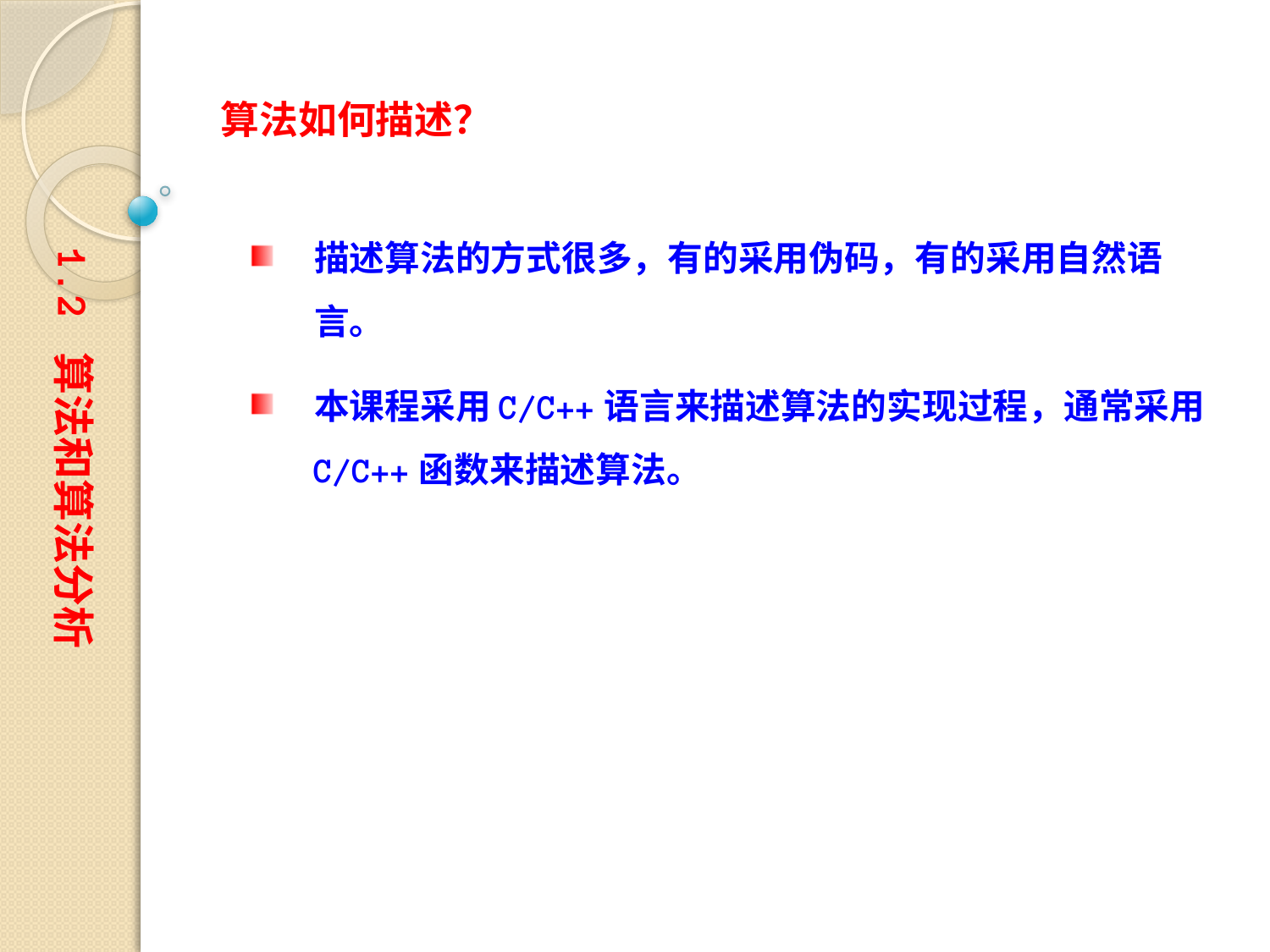

算法如何描述？
描述算法的方式很多，有的采用伪码，有的采用自然语言。
本课程采用C/C++语言来描述算法的实现过程，通常采用C/C++函数来描述算法。
1.2 算法和算法分析